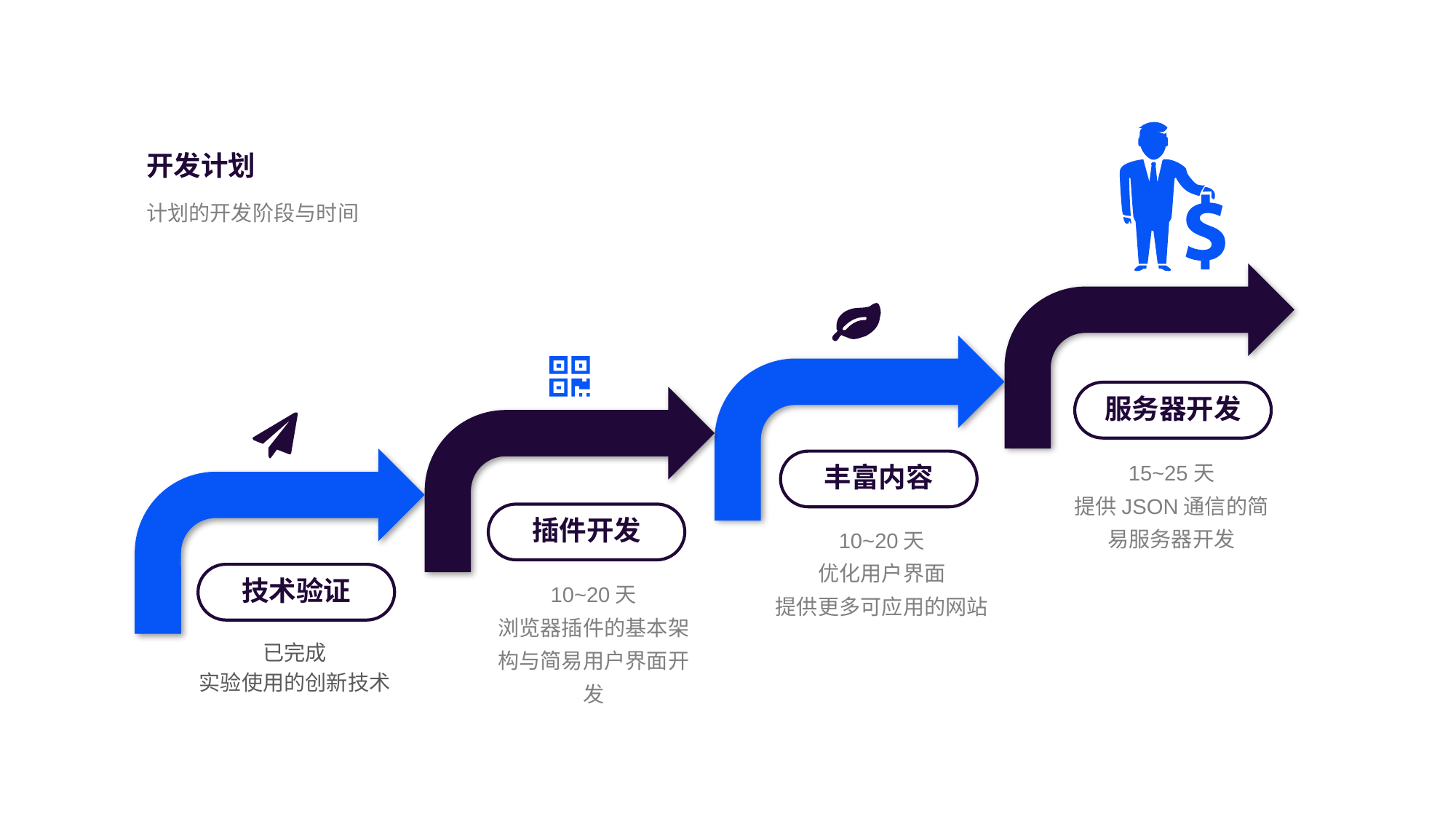

开发计划
计划的开发阶段与时间

服务器开发

15~25天
提供JSON通信的简易服务器开发

丰富内容

插件开发
10~20天
优化用户界面
提供更多可应用的网站

10~20天
浏览器插件的基本架构与简易用户界面开发

技术验证
已完成
实验使用的创新技术